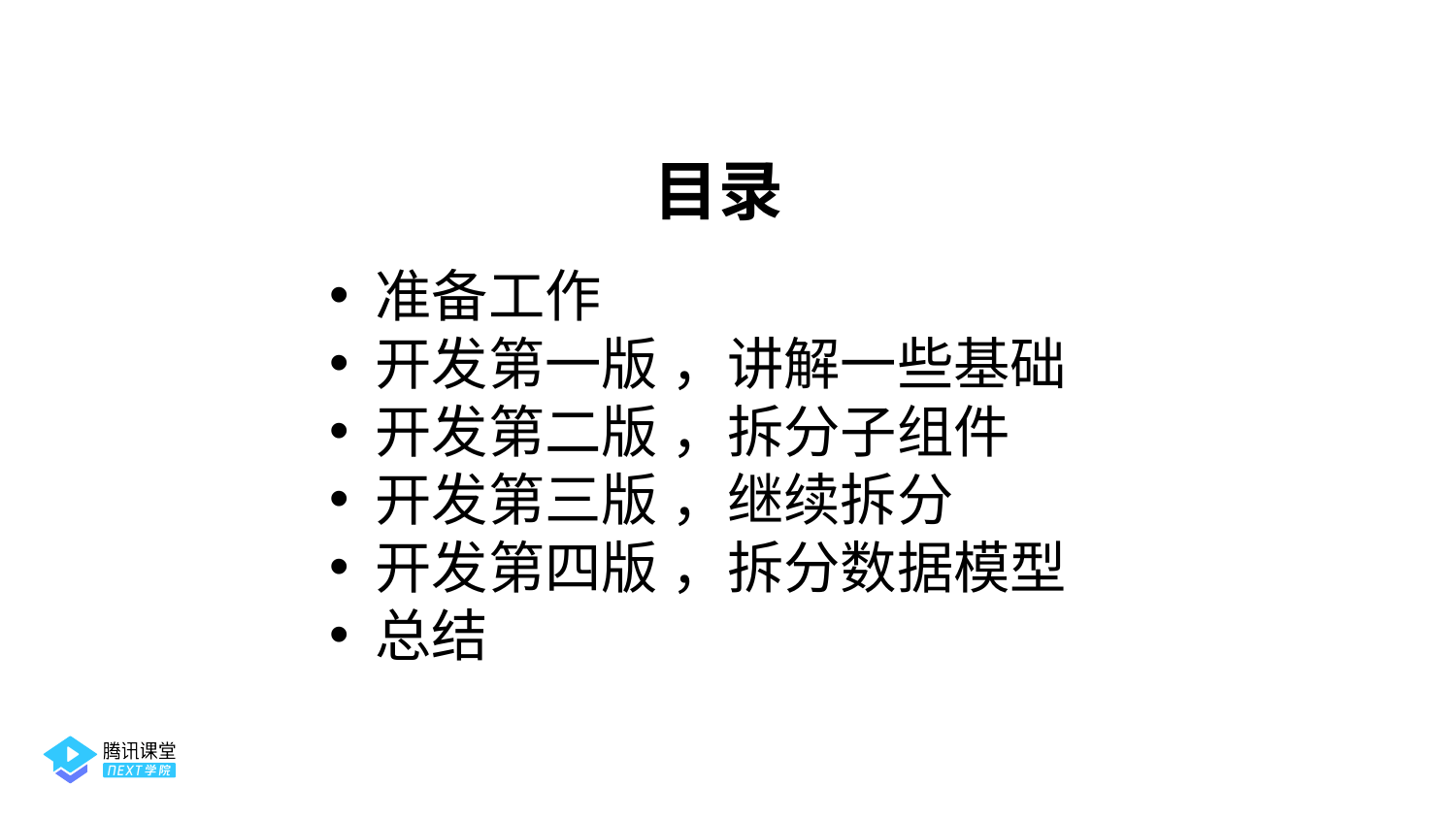

目录
准备工作
开发第一版 ，讲解一些基础
开发第二版 ，拆分子组件
开发第三版 ，继续拆分
开发第四版 ，拆分数据模型
总结